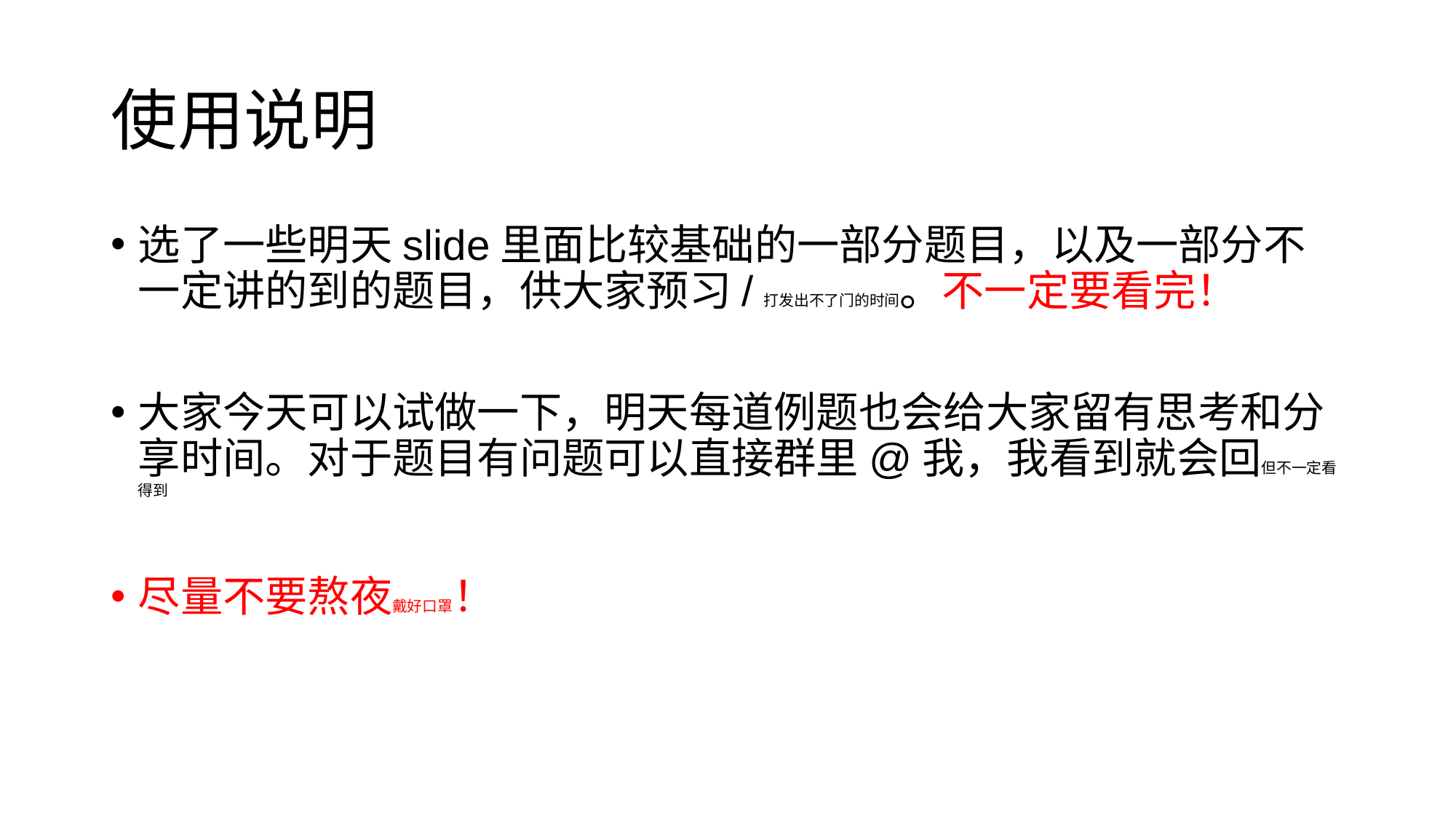

# 使用说明
选了一些明天slide里面比较基础的一部分题目，以及一部分不一定讲的到的题目，供大家预习/打发出不了门的时间。不一定要看完！

大家今天可以试做一下，明天每道例题也会给大家留有思考和分享时间。对于题目有问题可以直接群里@我，我看到就会回但不一定看得到

尽量不要熬夜戴好口罩！